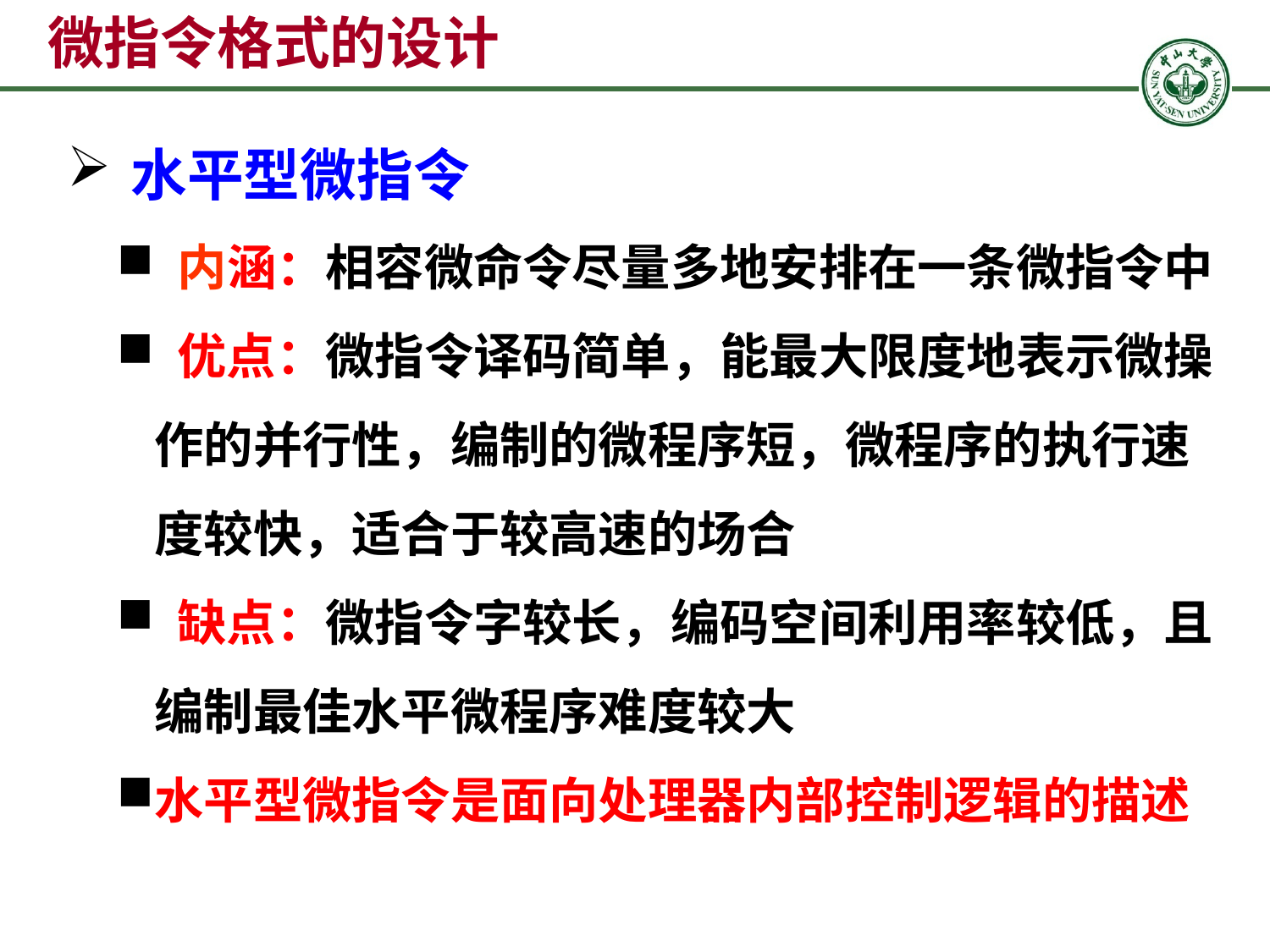

# 微指令格式的设计
水平型微指令
 内涵：相容微命令尽量多地安排在一条微指令中
 优点：微指令译码简单，能最大限度地表示微操作的并行性，编制的微程序短，微程序的执行速度较快，适合于较高速的场合
 缺点：微指令字较长，编码空间利用率较低，且编制最佳水平微程序难度较大
水平型微指令是面向处理器内部控制逻辑的描述